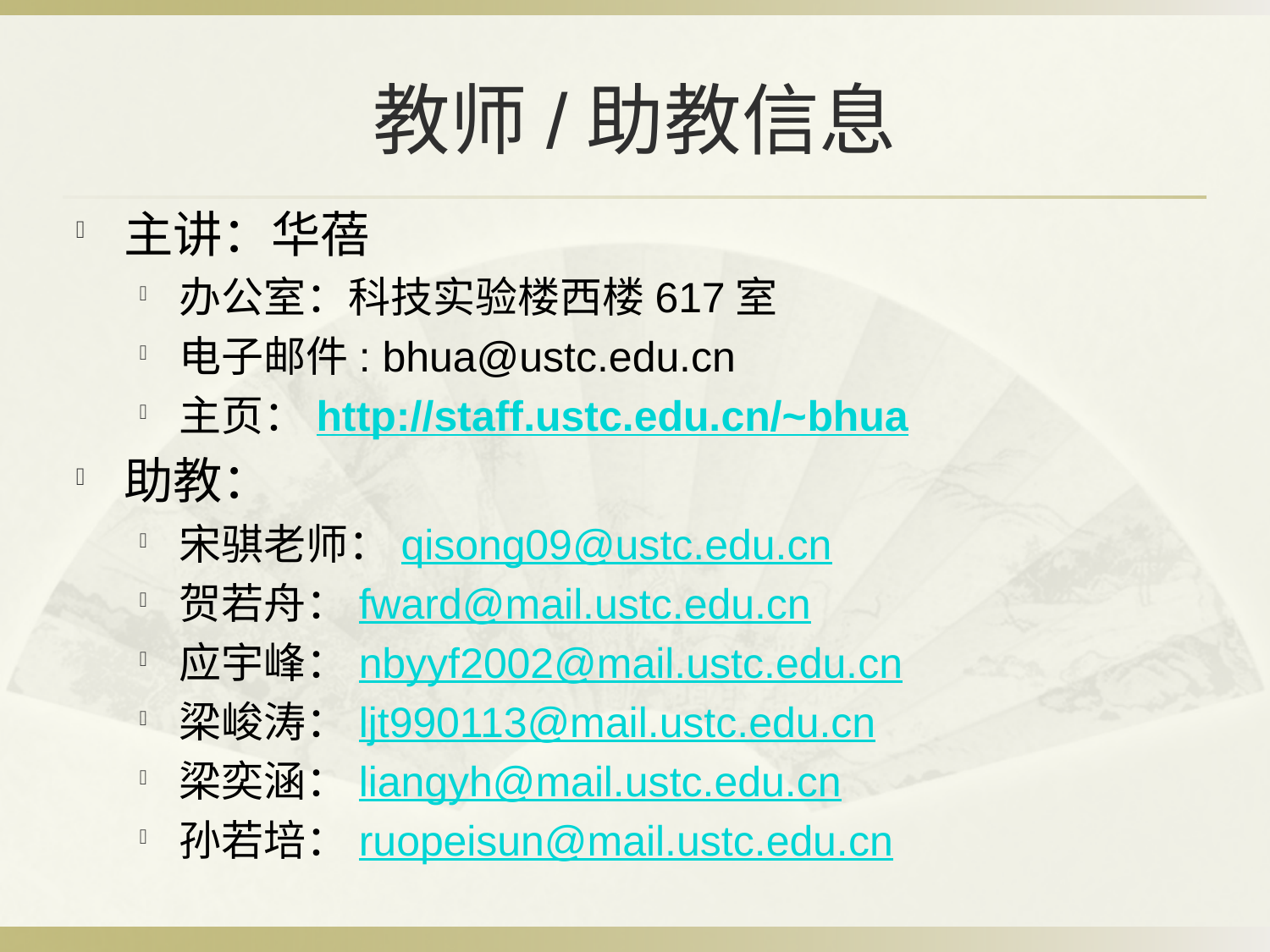

# 教师/助教信息
主讲：华蓓
办公室：科技实验楼西楼617室
电子邮件: bhua@ustc.edu.cn
主页：http://staff.ustc.edu.cn/~bhua
助教：
宋骐老师：qisong09@ustc.edu.cn
贺若舟：fward@mail.ustc.edu.cn
应宇峰：nbyyf2002@mail.ustc.edu.cn
梁峻涛：ljt990113@mail.ustc.edu.cn
梁奕涵：liangyh@mail.ustc.edu.cn
孙若培：ruopeisun@mail.ustc.edu.cn